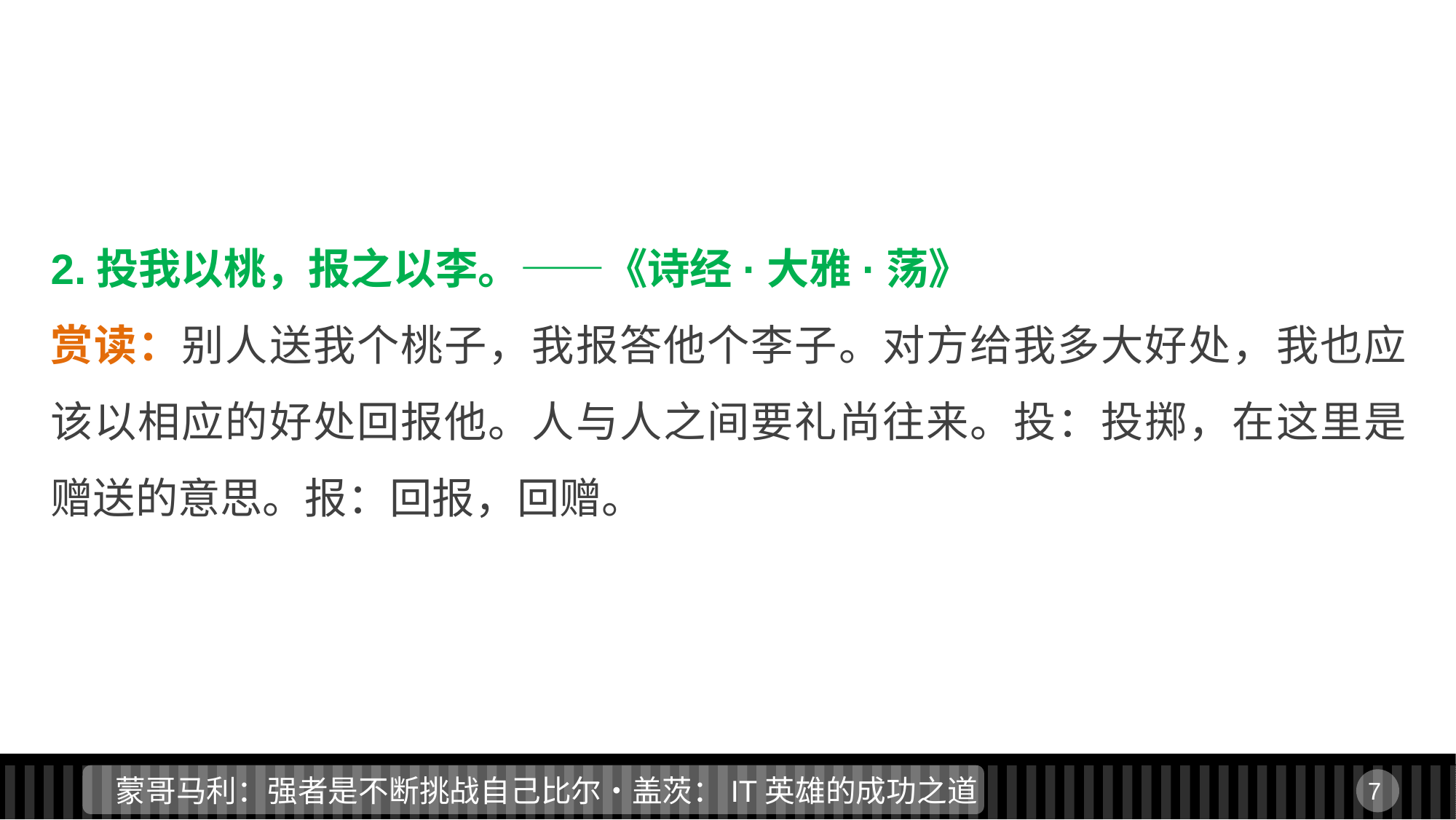

2.投我以桃，报之以李。——《诗经·大雅·荡》
赏读：别人送我个桃子，我报答他个李子。对方给我多大好处，我也应该以相应的好处回报他。人与人之间要礼尚往来。投：投掷，在这里是赠送的意思。报：回报，回赠。